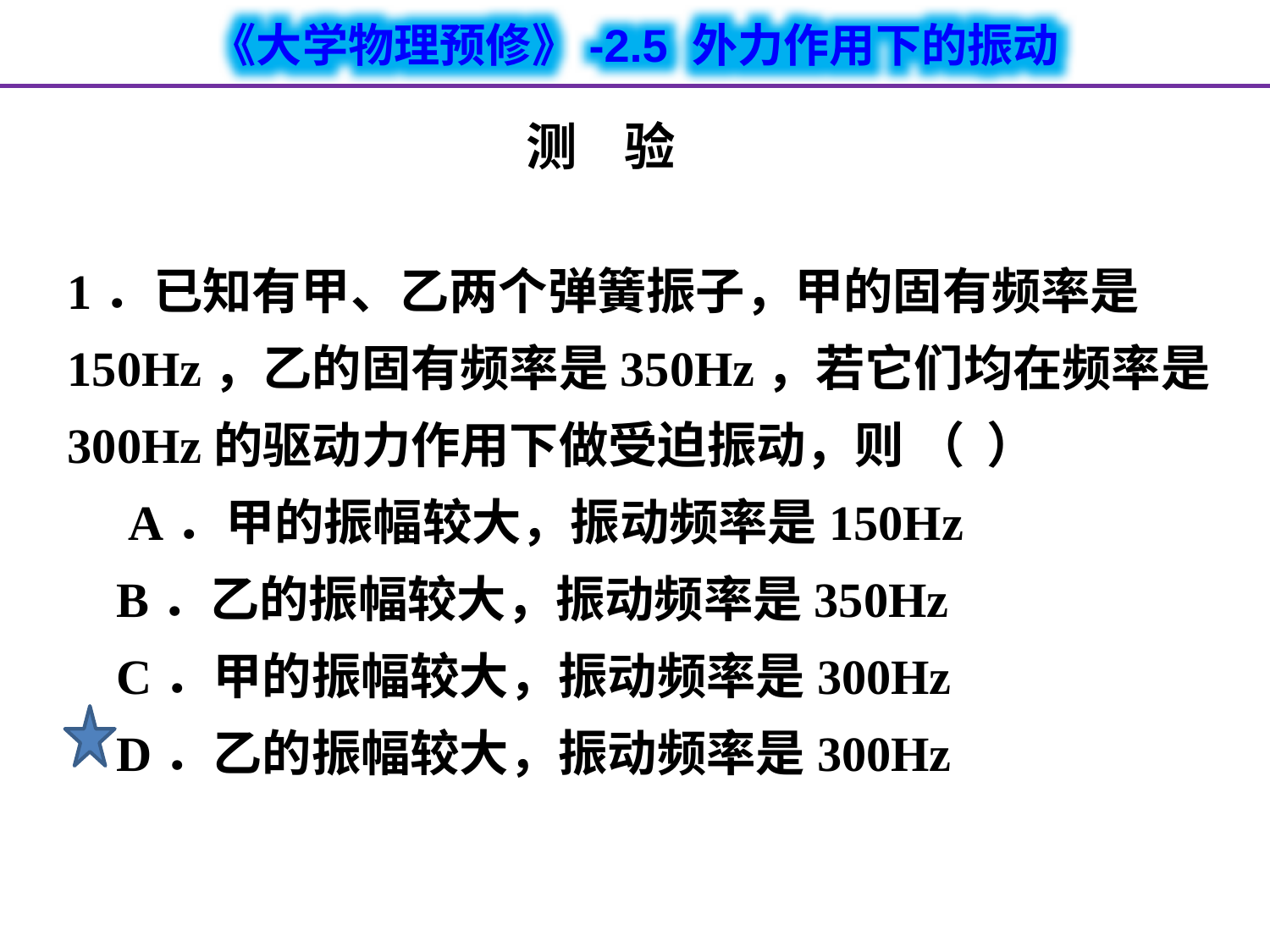

测    验
1．已知有甲、乙两个弹簧振子，甲的固有频率是150Hz，乙的固有频率是350Hz，若它们均在频率是300Hz的驱动力作用下做受迫振动，则 （  ）
　A．甲的振幅较大，振动频率是150Hz
    B．乙的振幅较大，振动频率是350Hz
    C．甲的振幅较大，振动频率是300Hz
    D．乙的振幅较大，振动频率是300Hz